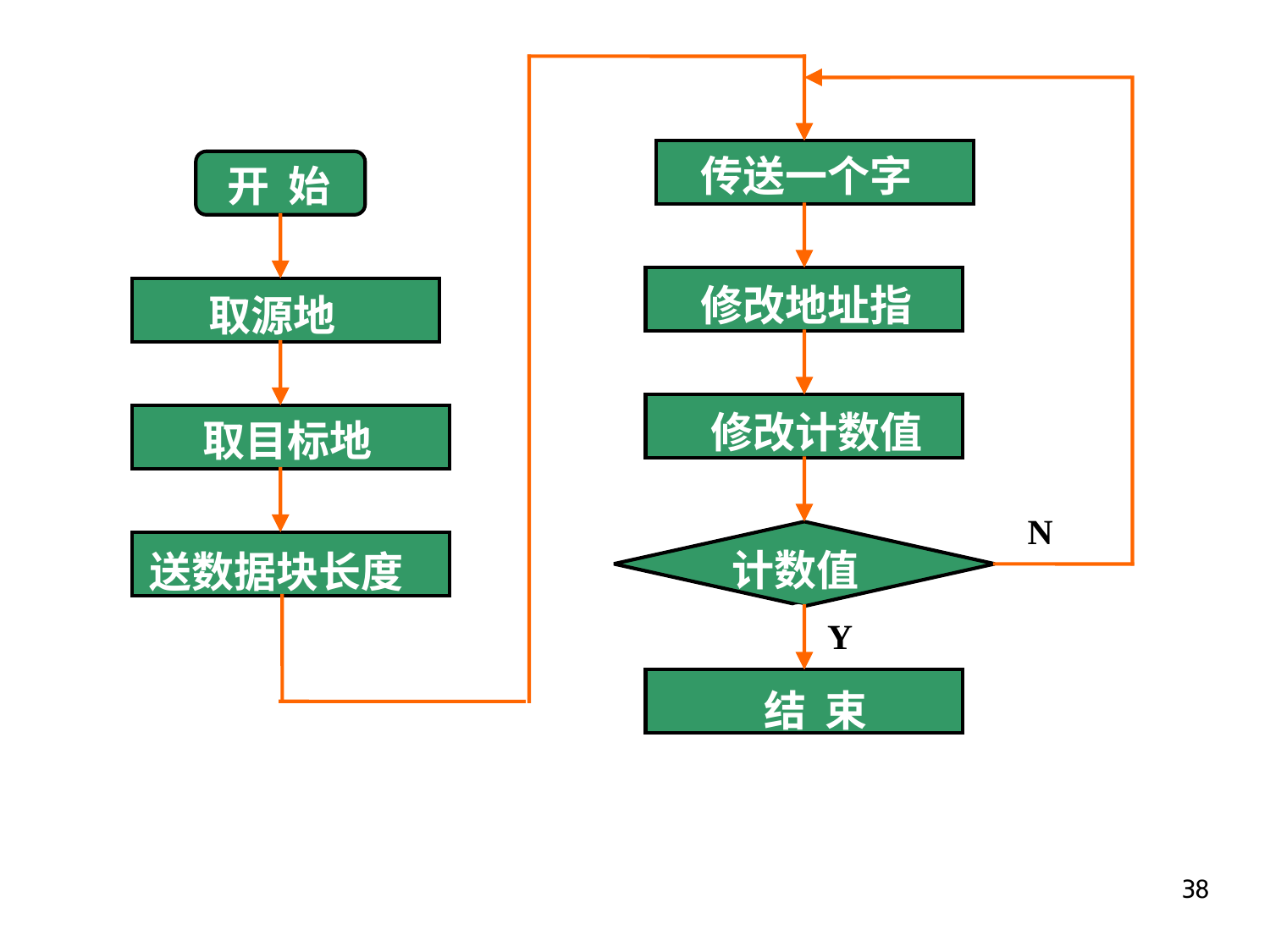

传送一个字节

 开  始

修改地址指针

取源地址

修改计数值

取目标地址

N

计数值=0？
送数据块长度到CL

Y

结  束

38